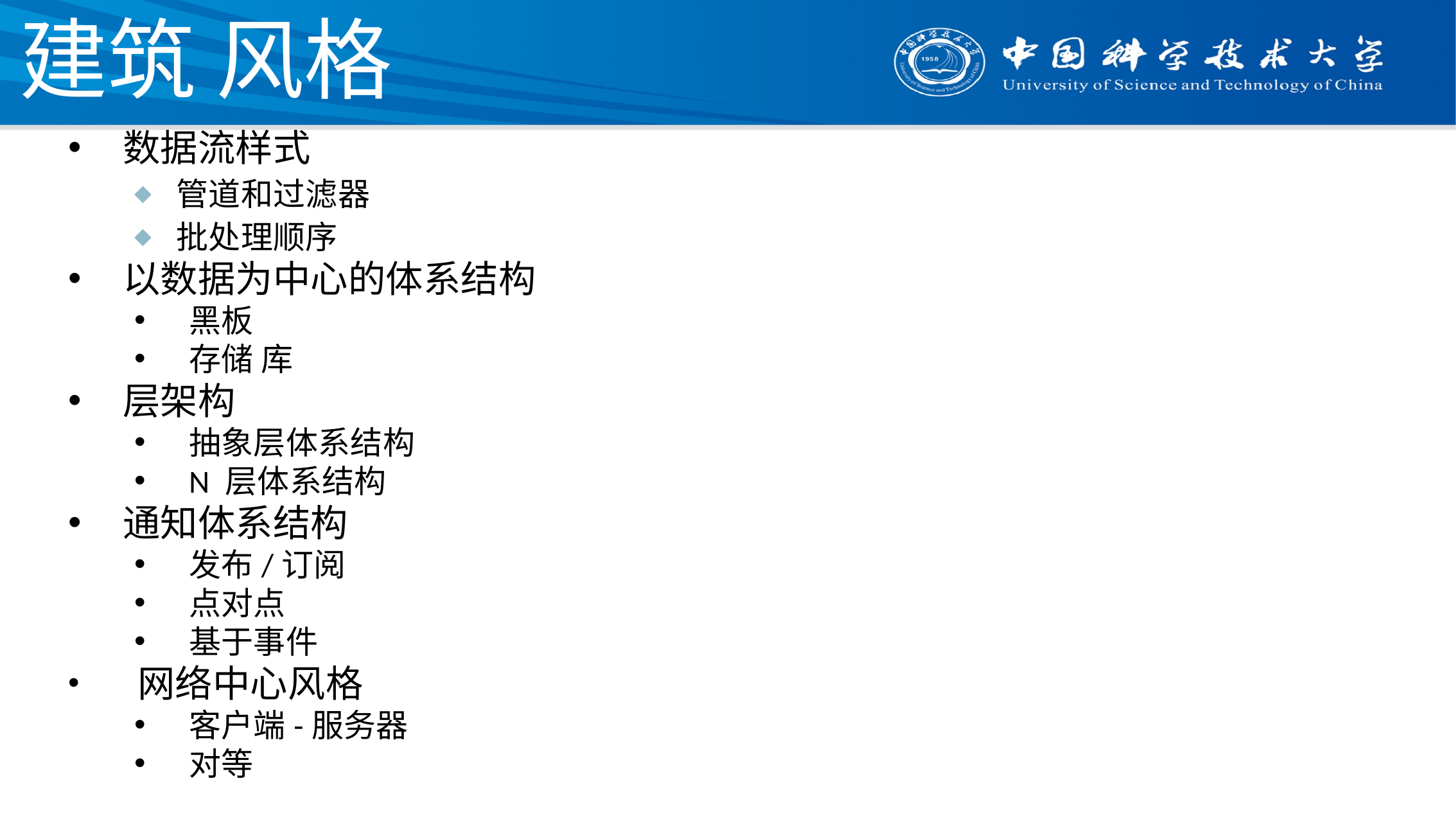

可靠、智能&可 伸缩 系统
# 建筑 风格
数据流样式
管道和过滤器
批处理顺序
以数据为中心的体系结构
黑板
存储 库
层架构
抽象层体系结构
N 层体系结构
通知体系结构
发布/订阅
点对点
基于事件
 网络中心风格
客户端-服务器
对等
18